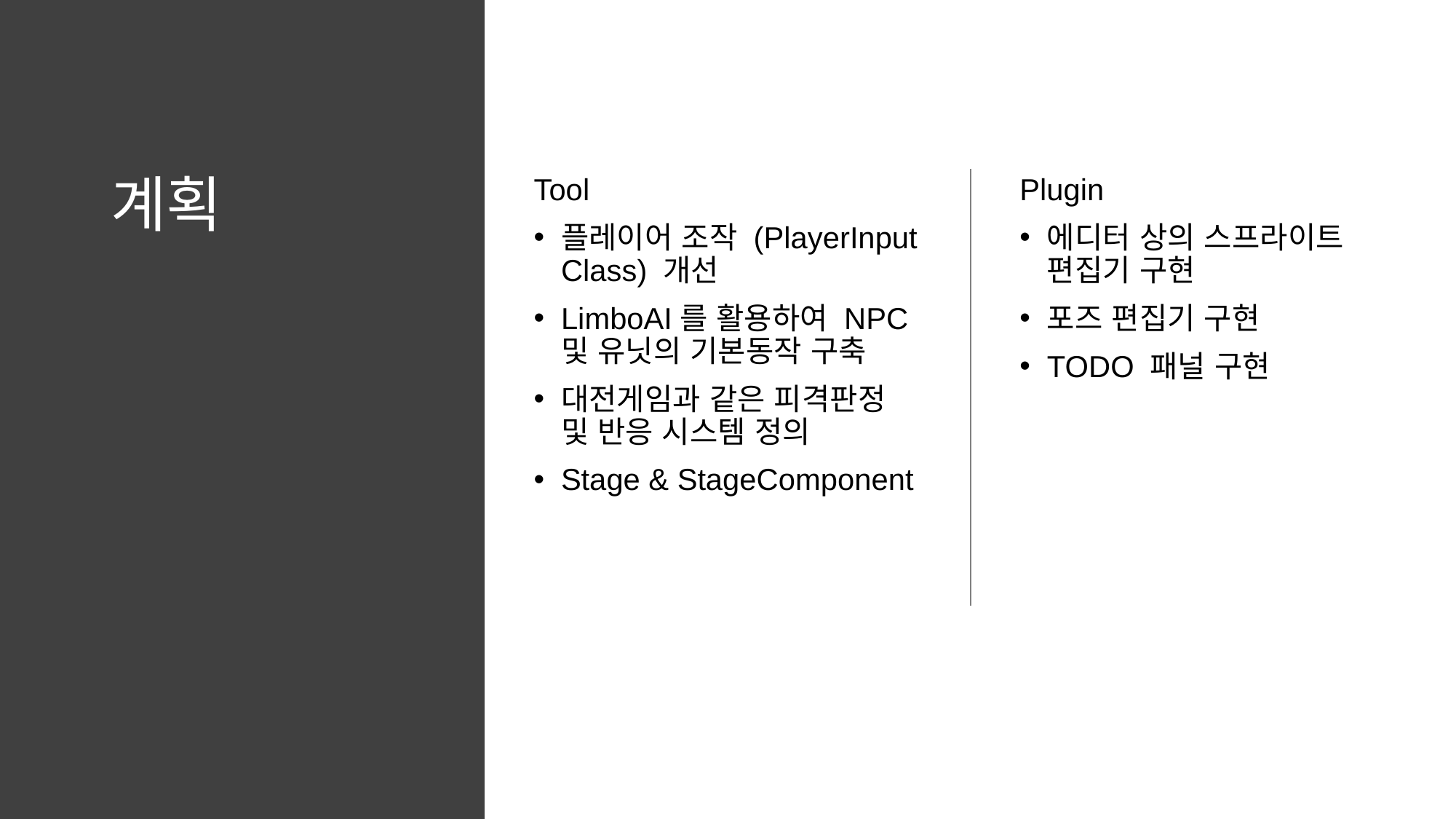

# 계획
Tool
플레이어 조작 (PlayerInput Class) 개선
LimboAI를 활용하여 NPC 및 유닛의 기본동작 구축
대전게임과 같은 피격판정 및 반응 시스템 정의
Stage & StageComponent
Plugin
에디터 상의 스프라이트 편집기 구현
포즈 편집기 구현
TODO 패널 구현